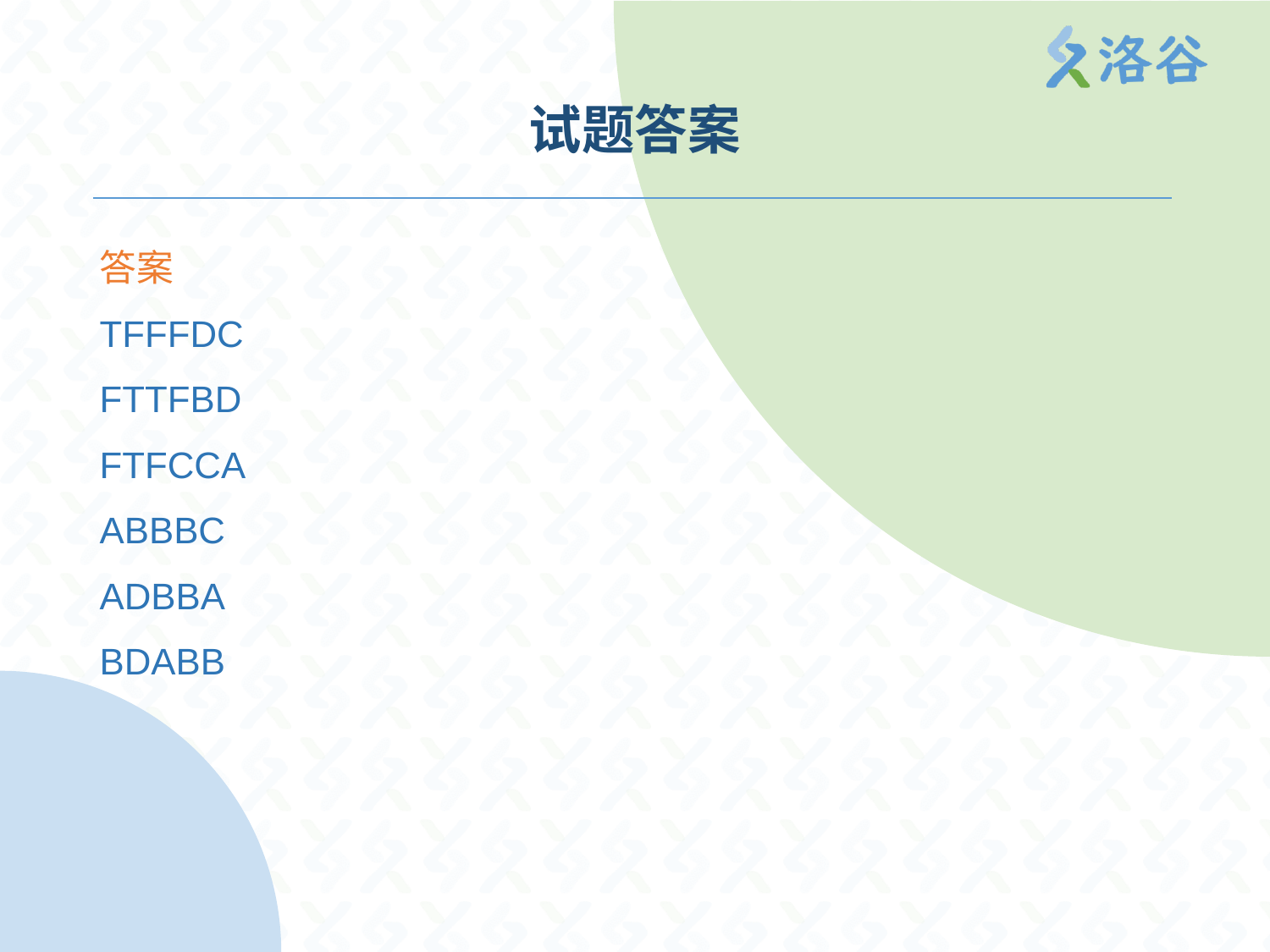

# 试题答案
答案
TFFFDC
FTTFBD
FTFCCA
ABBBC
ADBBA
BDABB